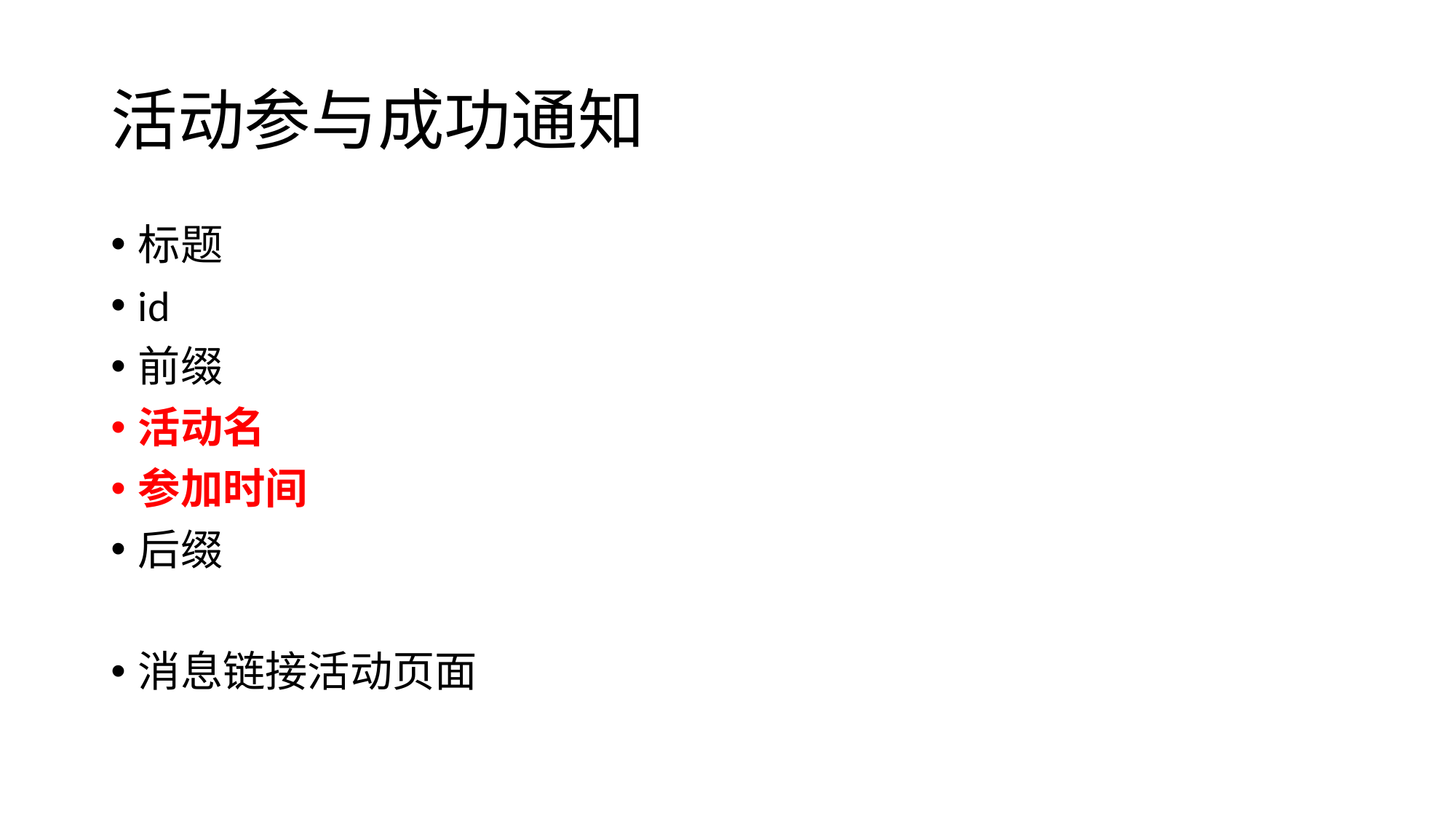

# 活动参与成功通知
标题
id
前缀
活动名
参加时间
后缀

消息链接活动页面